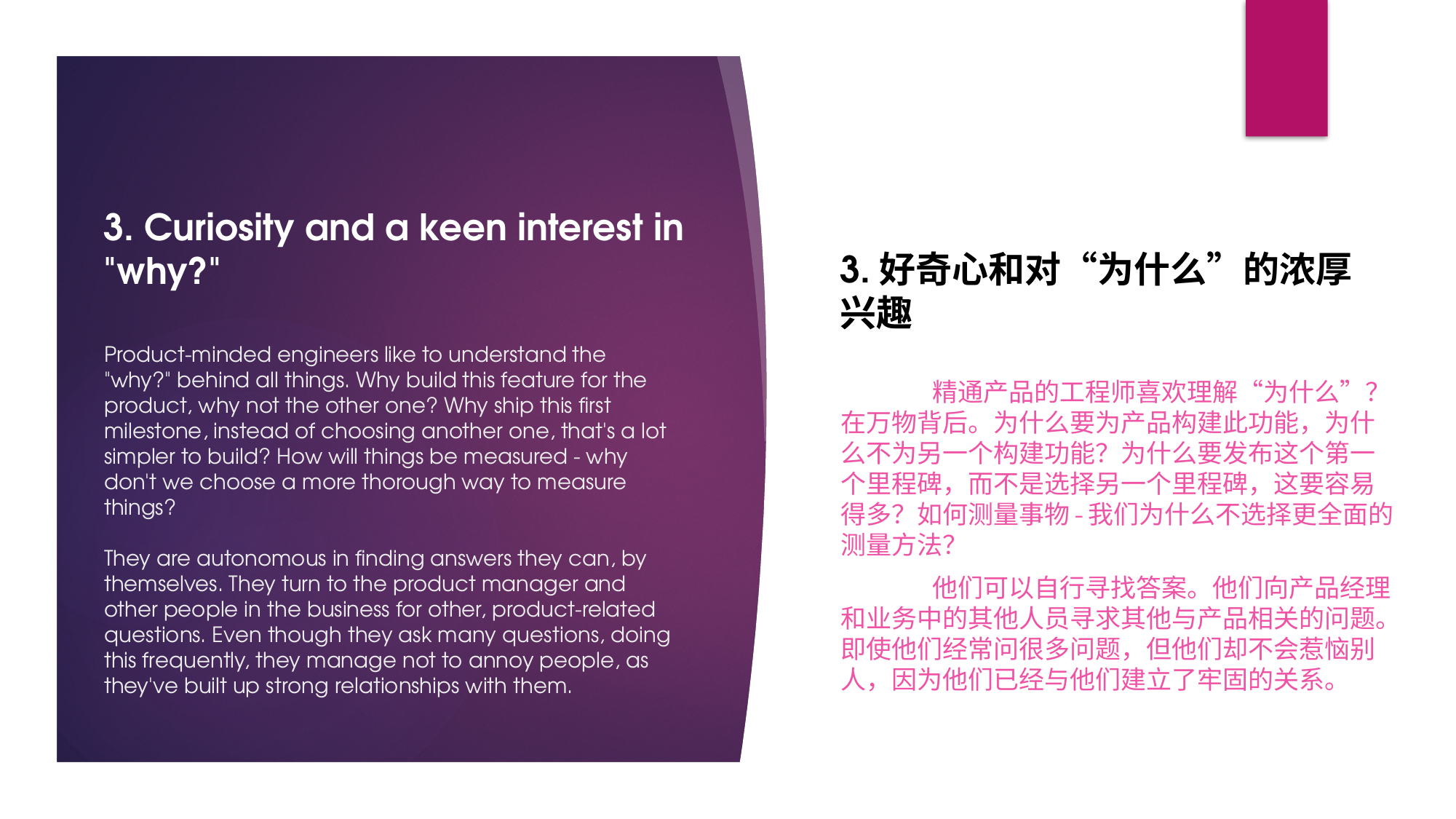

3. Curiosity and a keen interest in "why?"

3.好奇心和对“为什么”的浓厚兴趣

# Product-minded engineers like to understand the "why?" behind all things. Why build this feature for the product, why not the other one? Why ship this first milestone, instead of choosing another one, that's a lot simpler to build? How will things be measured - why don't we choose a more thorough way to measure things? They are autonomous in finding answers they can, by themselves. They turn to the product manager and other people in the business for other, product-related questions. Even though they ask many questions, doing this frequently, they manage not to annoy people, as they've built up strong relationships with them.
	精通产品的工程师喜欢理解“为什么”？在万物背后。为什么要为产品构建此功能，为什么不为另一个构建功能？为什么要发布这个第一个里程碑，而不是选择另一个里程碑，这要容易得多？如何测量事物-我们为什么不选择更全面的测量方法？
	他们可以自行寻找答案。他们向产品经理和业务中的其他人员寻求其他与产品相关的问题。即使他们经常问很多问题，但他们却不会惹恼别人，因为他们已经与他们建立了牢固的关系。